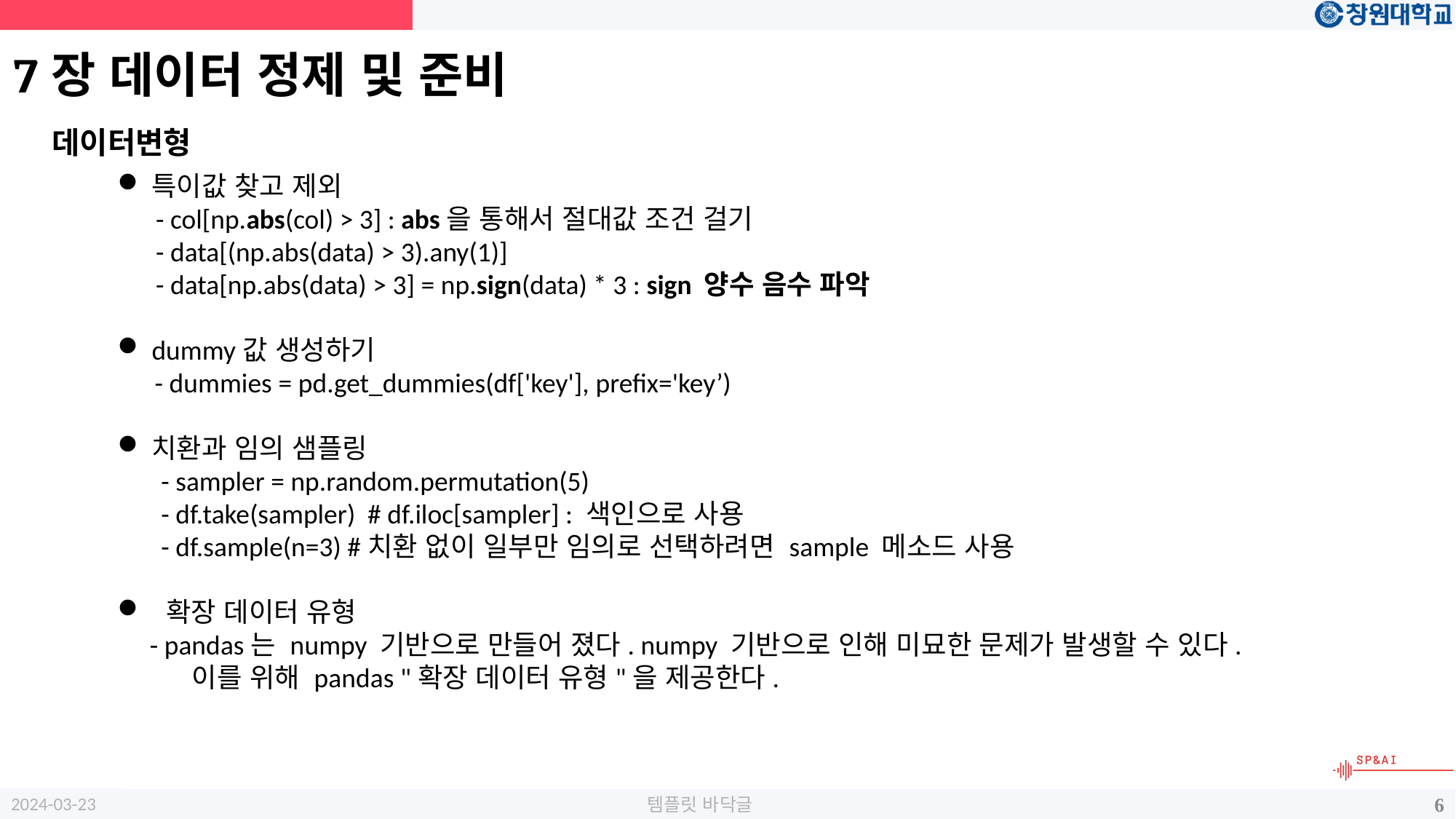

# 7장 데이터 정제 및 준비
데이터변형
특이값 찾고 제외
               - col[np.abs(col) > 3] : abs을 통해서 절대값 조건 걸기
               - data[(np.abs(data) > 3).any(1)]
               - data[np.abs(data) > 3] = np.sign(data) * 3 : sign 양수 음수 파악

dummy값 생성하기
      - dummies = pd.get_dummies(df['key'], prefix='key’)

치환과 임의 샘플링
       - sampler = np.random.permutation(5)
       - df.take(sampler)  # df.iloc[sampler] : 색인으로 사용
       - df.sample(n=3) #치환 없이 일부만 임의로 선택하려면 sample 메소드 사용

 확장 데이터 유형
              - pandas는 numpy 기반으로 만들어 졌다. numpy 기반으로 인해 미묘한 문제가 발생할 수 있다.
                이를 위해 pandas "확장 데이터 유형"을 제공한다.

2024-03-23
6
템플릿 바닥글